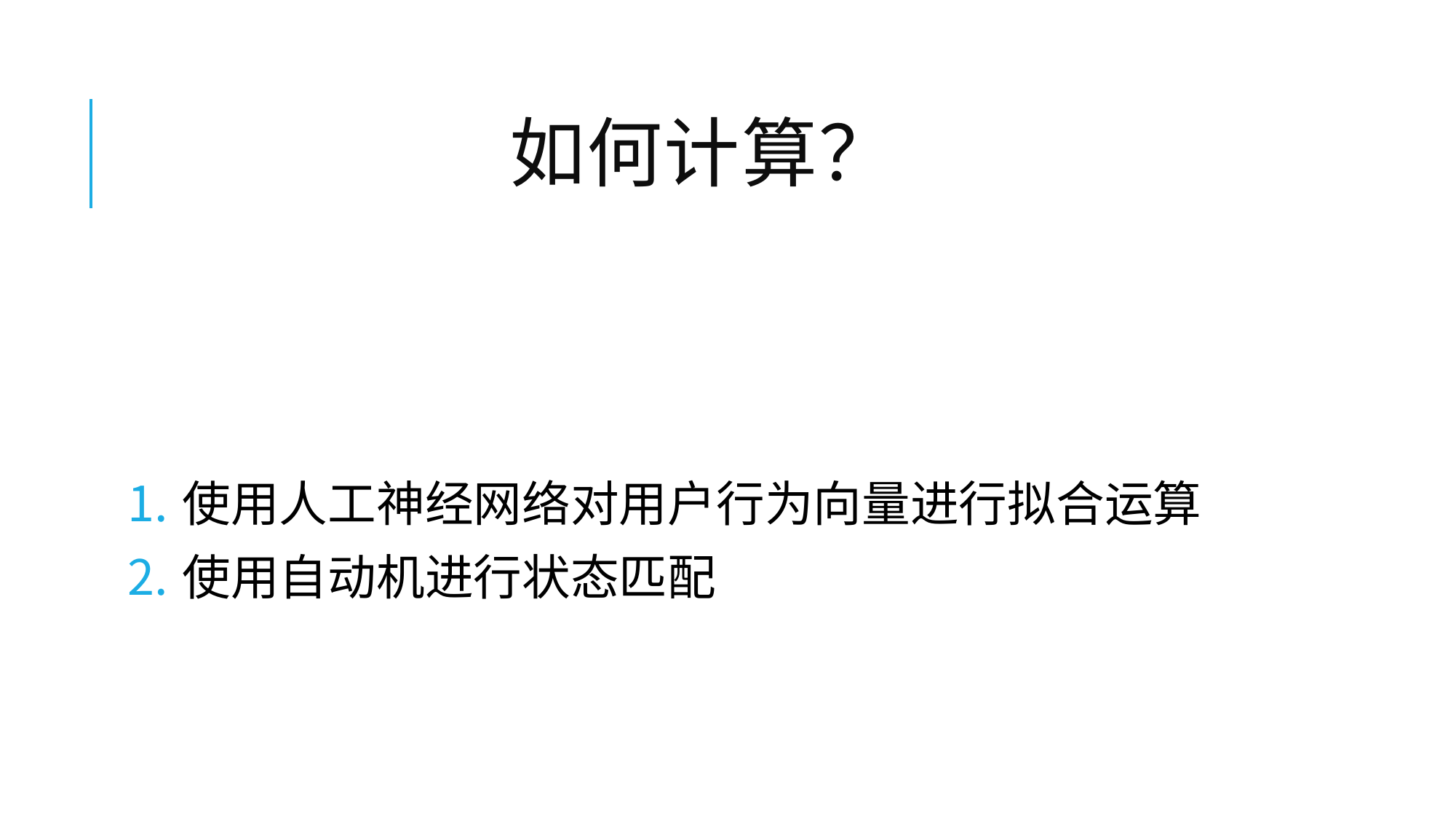

# 如何计算？

使用人工神经网络对用户行为向量进行拟合运算
使用自动机进行状态匹配